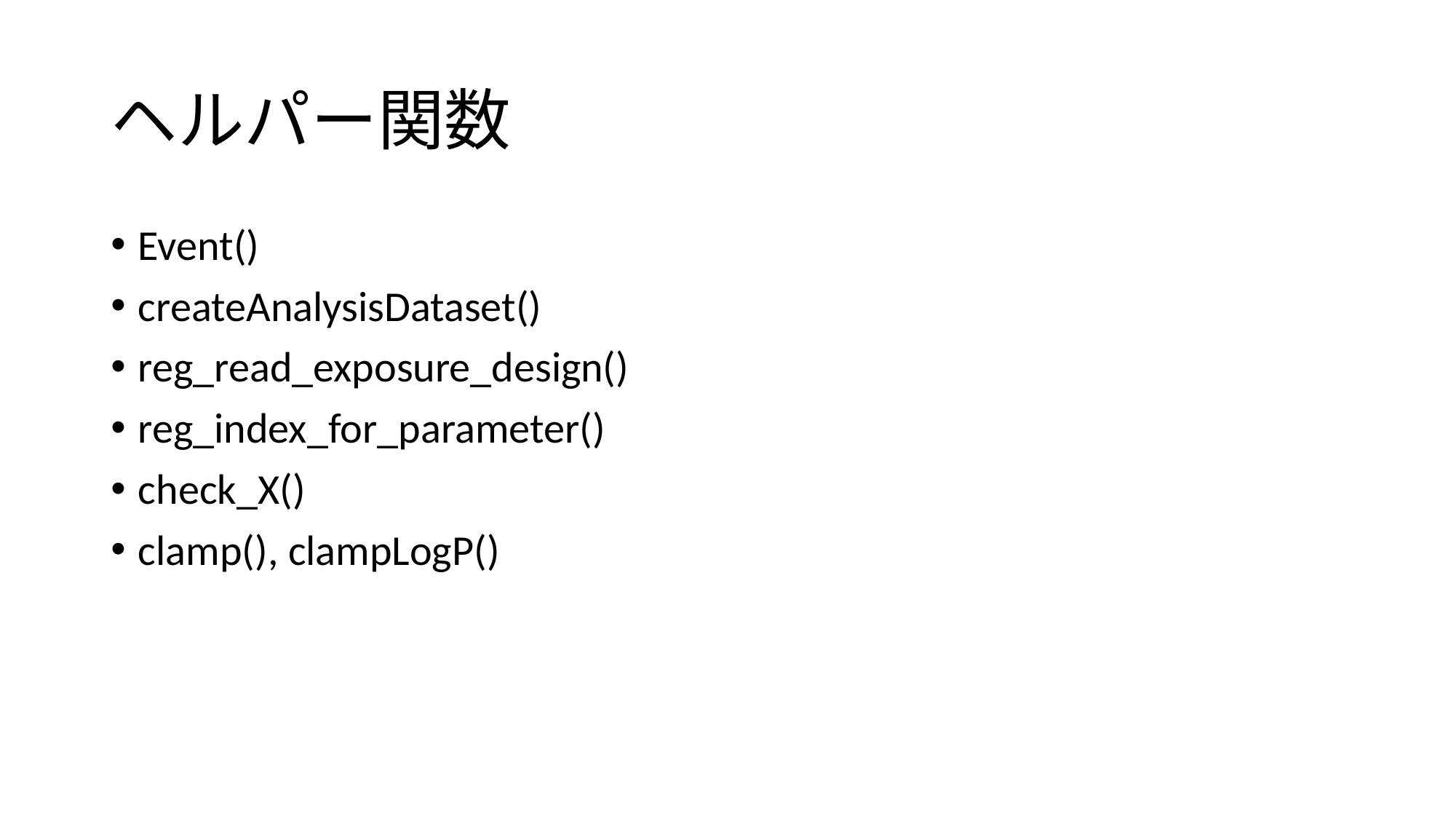

# ヘルパー関数
Event()
createAnalysisDataset()
reg_read_exposure_design()
reg_index_for_parameter()
check_X()
clamp(), clampLogP()